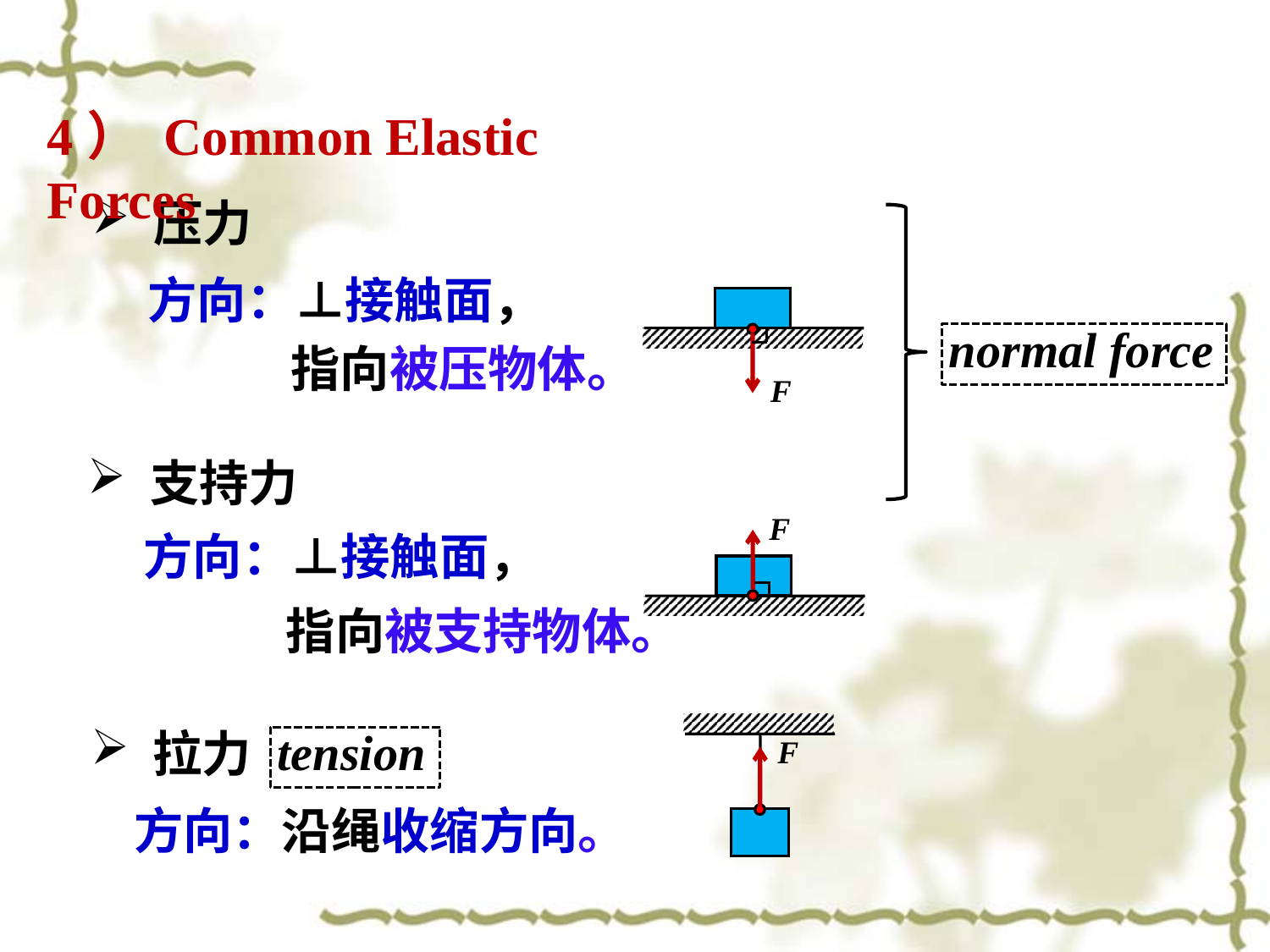

4） Common Elastic Forces
 压力

方向：⊥接触面，

normal force

F

指向被压物体。
 支持力
F

方向：⊥接触面，

指向被支持物体。

tension

 拉力
F

方向：沿绳收缩方向。